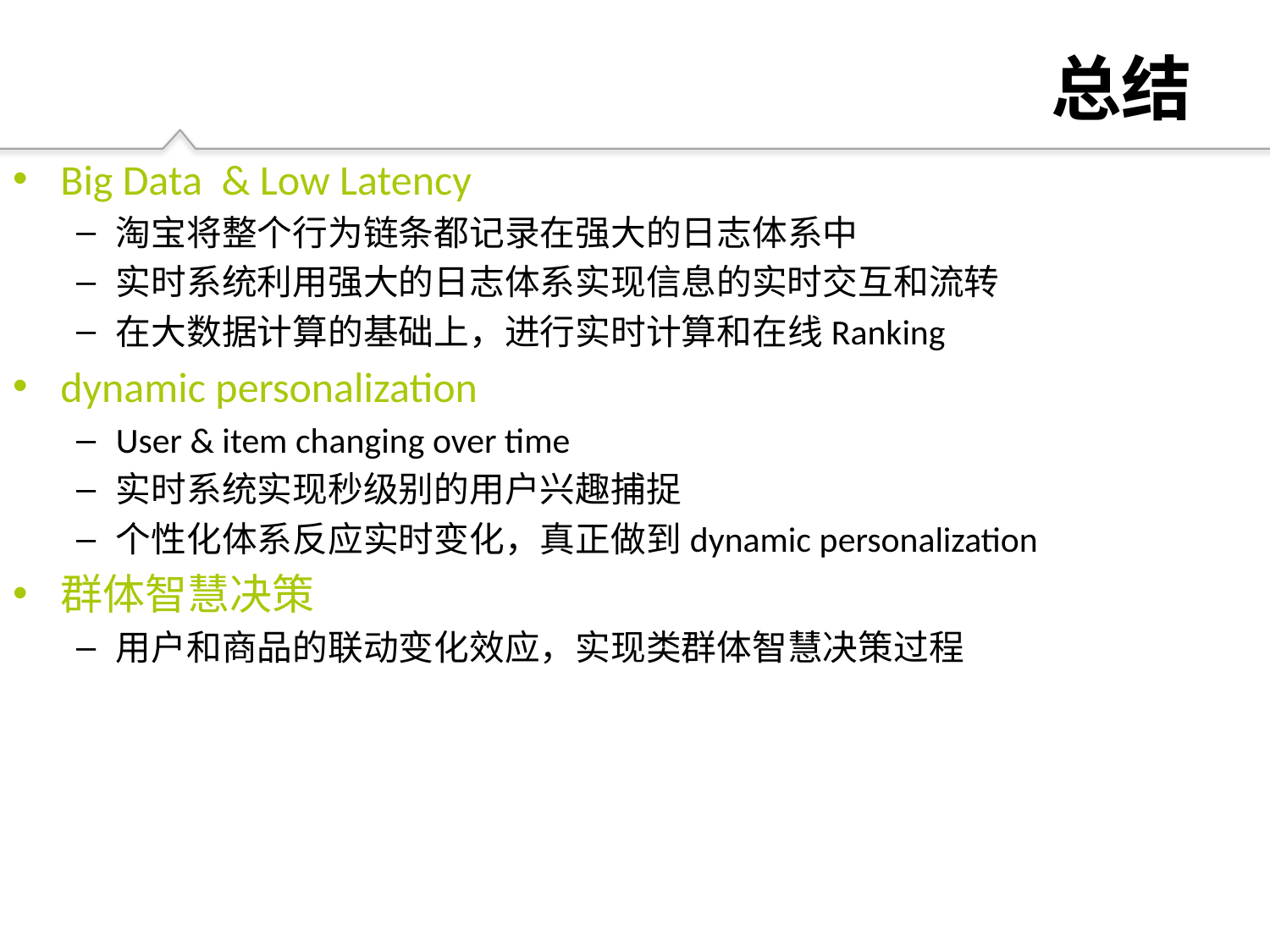

# 总结
Big Data  & Low Latency
淘宝将整个行为链条都记录在强大的日志体系中
实时系统利用强大的日志体系实现信息的实时交互和流转
在大数据计算的基础上，进行实时计算和在线Ranking
dynamic personalization
User & item changing over time
实时系统实现秒级别的用户兴趣捕捉
个性化体系反应实时变化，真正做到dynamic personalization
群体智慧决策
用户和商品的联动变化效应，实现类群体智慧决策过程